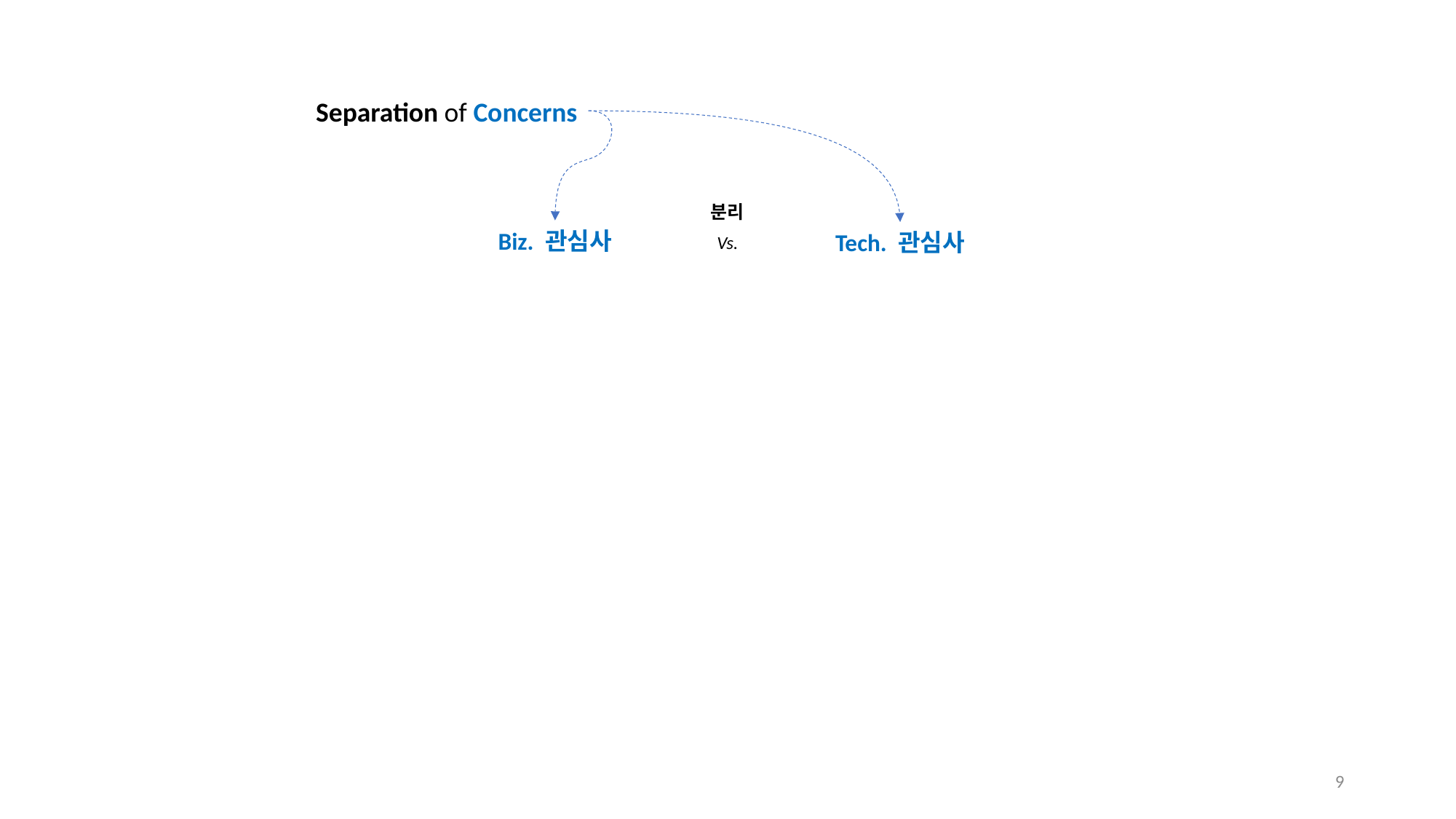

Separation of Concerns
분리
Biz. 관심사
Tech. 관심사
Vs.

9